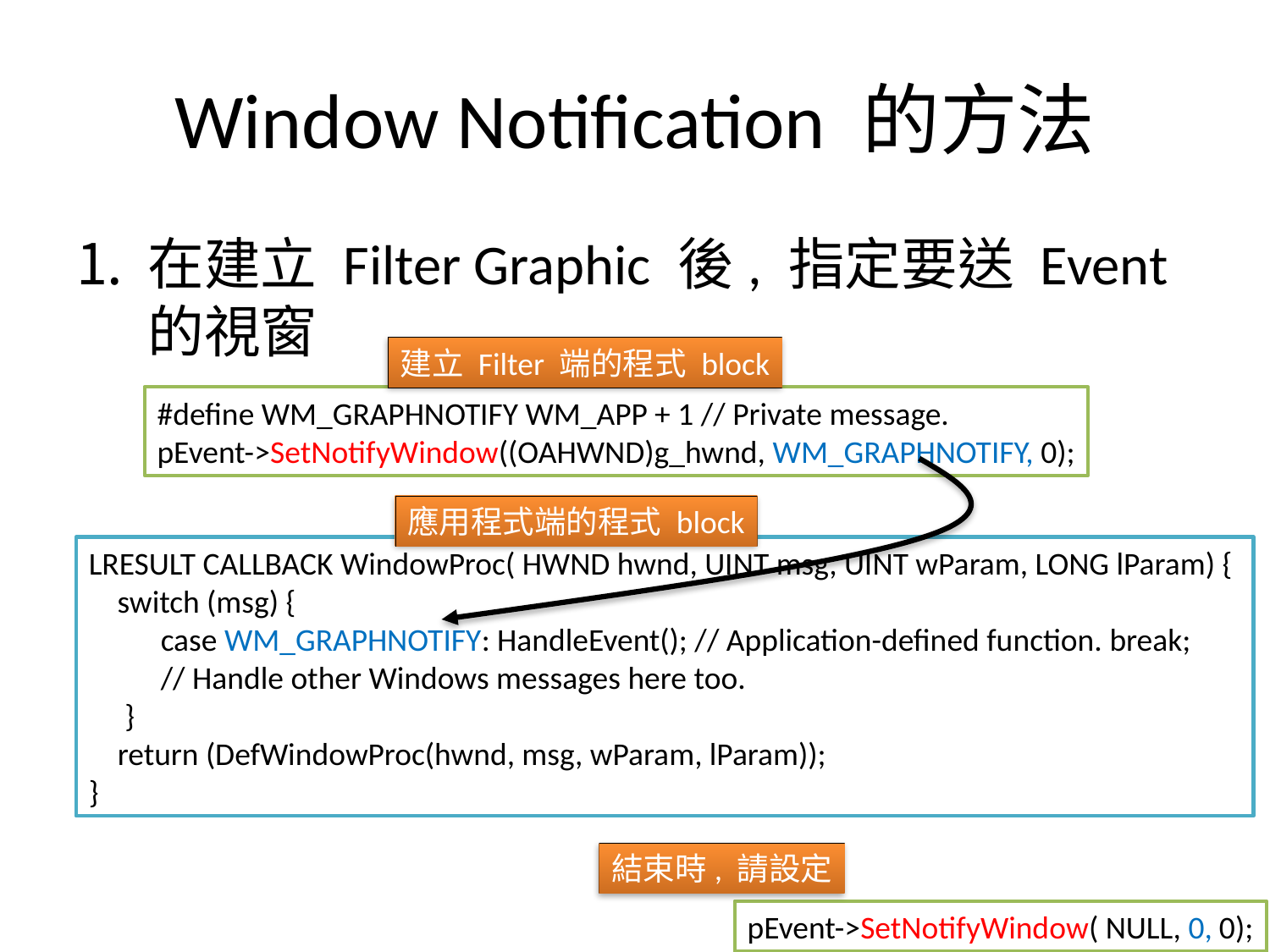

# Window Notification 的方法
在建立 Filter Graphic 後, 指定要送 Event 的視窗

建立 Filter 端的程式 block
#define WM_GRAPHNOTIFY WM_APP + 1 // Private message.
pEvent->SetNotifyWindow((OAHWND)g_hwnd, WM_GRAPHNOTIFY, 0);

應用程式端的程式 block
LRESULT CALLBACK WindowProc( HWND hwnd, UINT msg, UINT wParam, LONG lParam) {
    switch (msg) {
          case WM_GRAPHNOTIFY: HandleEvent(); // Application-defined function. break;
          // Handle other Windows messages here too.
     }
    return (DefWindowProc(hwnd, msg, wParam, lParam));
}
結束時, 請設定
pEvent->SetNotifyWindow( NULL, 0, 0);